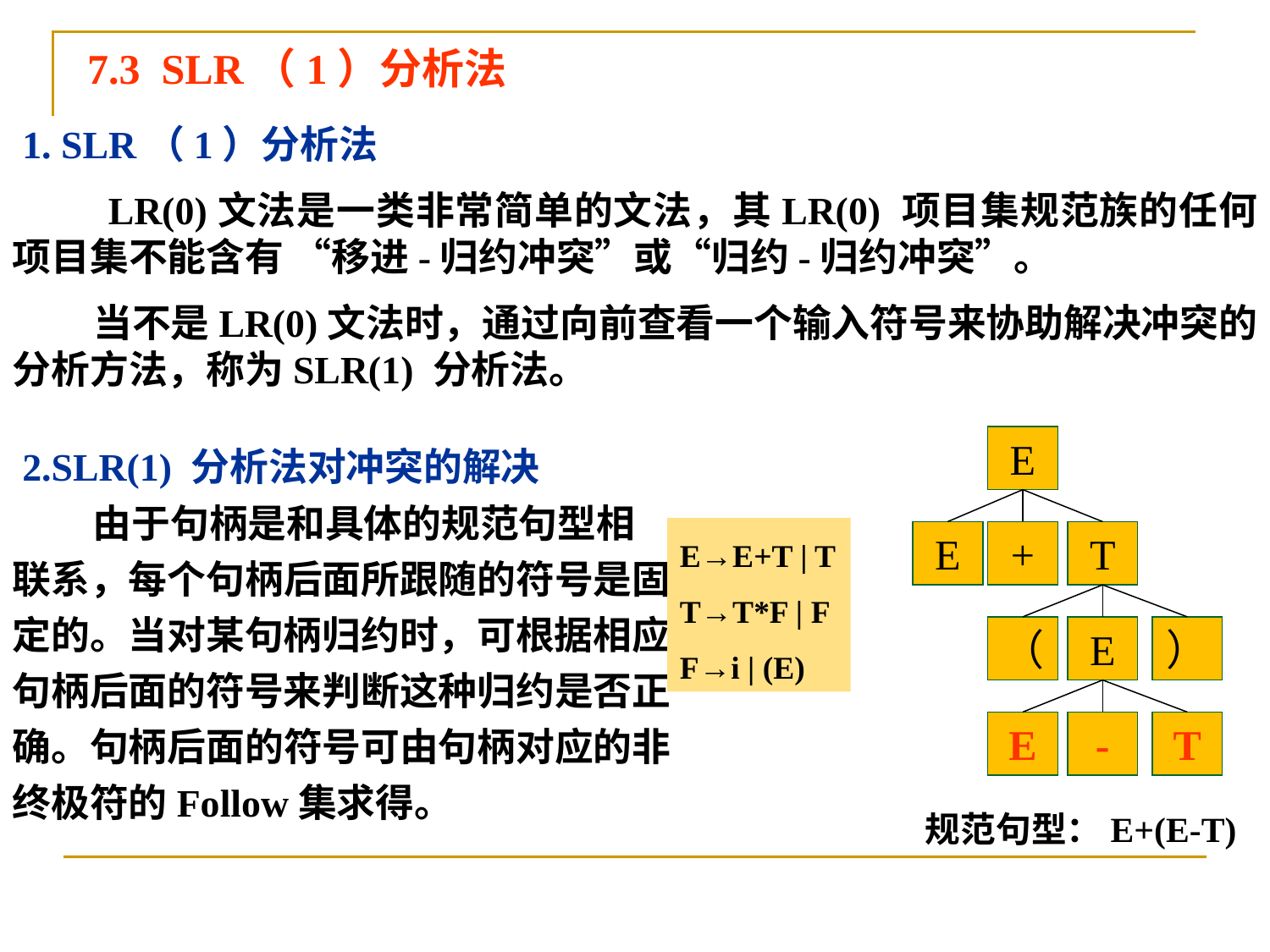

7.3  SLR（1）分析法
 1. SLR（1）分析法
         LR(0)文法是一类非常简单的文法，其LR(0) 项目集规范族的任何项目集不能含有 “移进-归约冲突”或“归约-归约冲突”。
        当不是LR(0)文法时，通过向前查看一个输入符号来协助解决冲突的分析方法，称为SLR(1) 分析法。
 2.SLR(1) 分析法对冲突的解决
        由于句柄是和具体的规范句型相联系，每个句柄后面所跟随的符号是固定的。当对某句柄归约时，可根据相应句柄后面的符号来判断这种归约是否正确。句柄后面的符号可由句柄对应的非终极符的Follow集求得。
E
E
+
T
（
E
）
E
-
T
E→E+T | T
T→T*F | F
F→i | (E)
规范句型：E+(E-T)
76